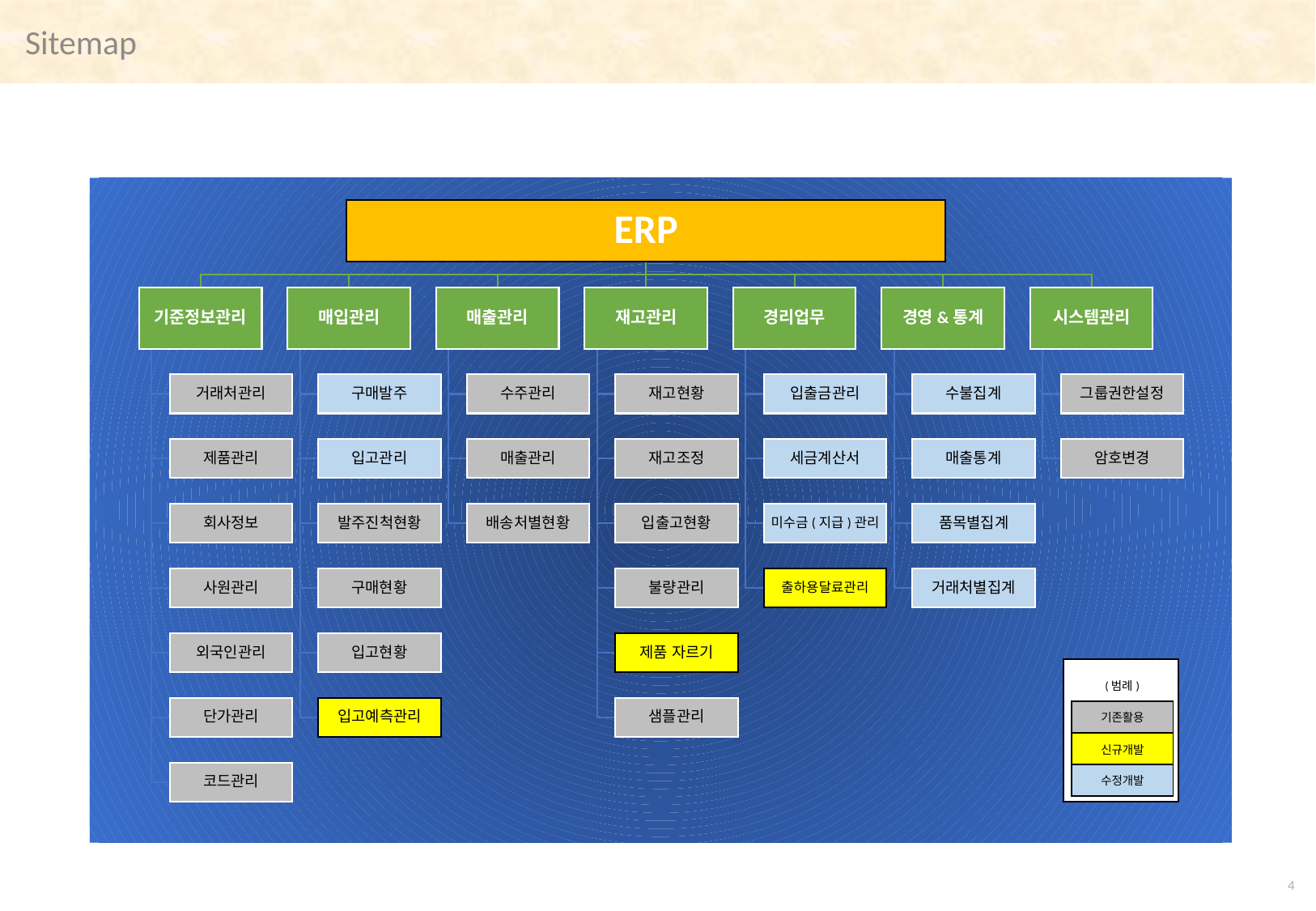

Sitemap

ERP
기준정보관리
거래처관리
제품관리
회사정보
사원관리
외국인관리
단가관리
코드관리
매입관리
구매발주
입고관리
발주진척현황
구매현황
입고현황
입고예측관리
매출관리
수주관리
매출관리
배송처별현황
재고관리
재고현황
재고조정
입출고현황
불량관리
제품 자르기
샘플관리
경리업무
입출금관리
세금계산서
미수금(지급)관리
출하용달료관리
경영&통계
수불집계
매출통계
품목별집계
거래처별집계
시스템관리
그룹권한설정
암호변경

| (범례) |
| --- |
| 기존활용 |
| 신규개발 |
| 수정개발 |
4